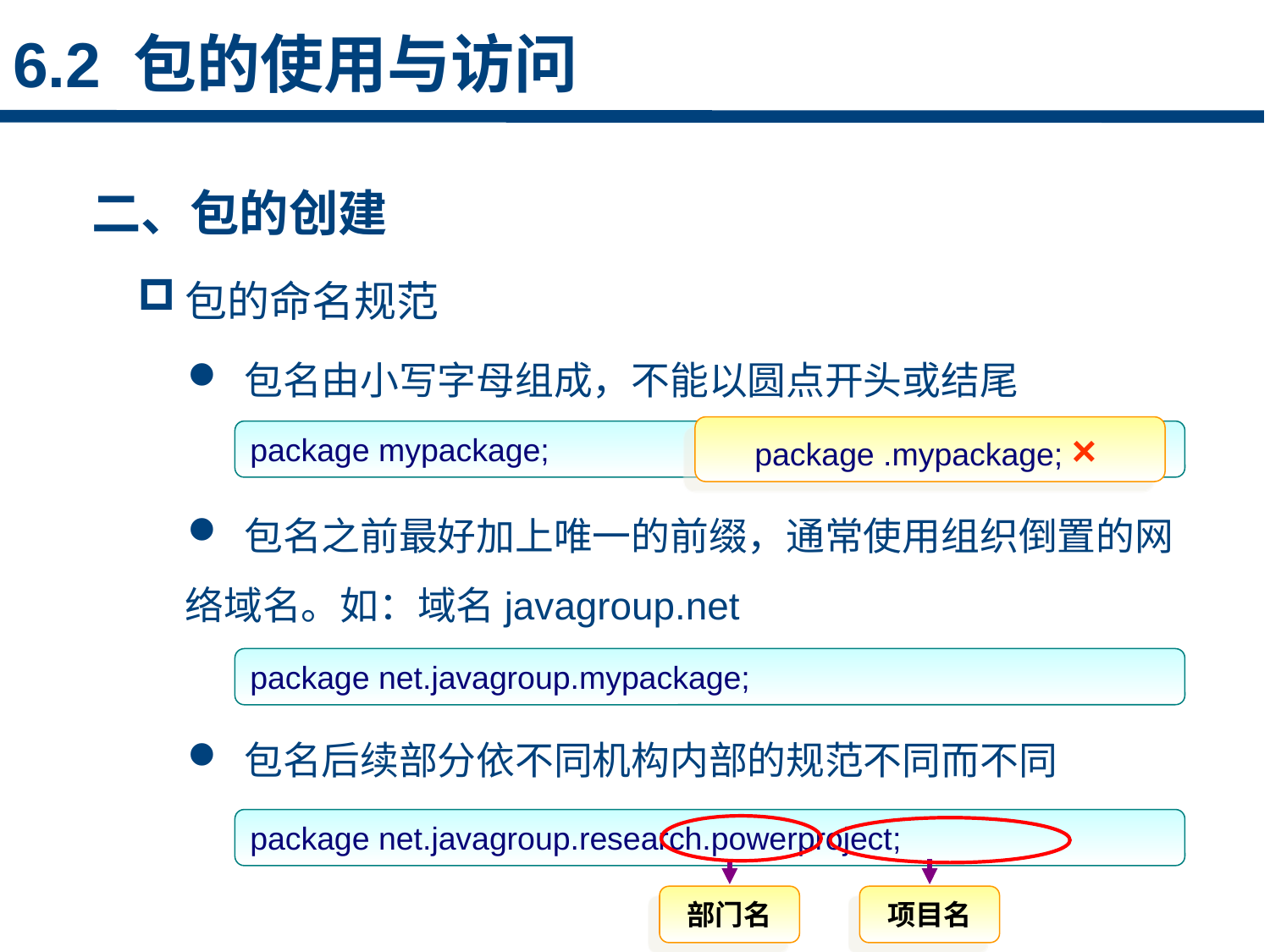

6.2 包的使用与访问
二、包的创建
包的命名规范
 包名由小写字母组成，不能以圆点开头或结尾

 包名之前最好加上唯一的前缀，通常使用组织倒置的网络域名。如：域名javagroup.net

 包名后续部分依不同机构内部的规范不同而不同

点击添加文本
                           package .mypackage; ×
点击添加文本
package mypackage;
点击添加文本
package net.javagroup.mypackage;
点击添加文本
package net.javagroup.research.powerproject;

部门名
项目名